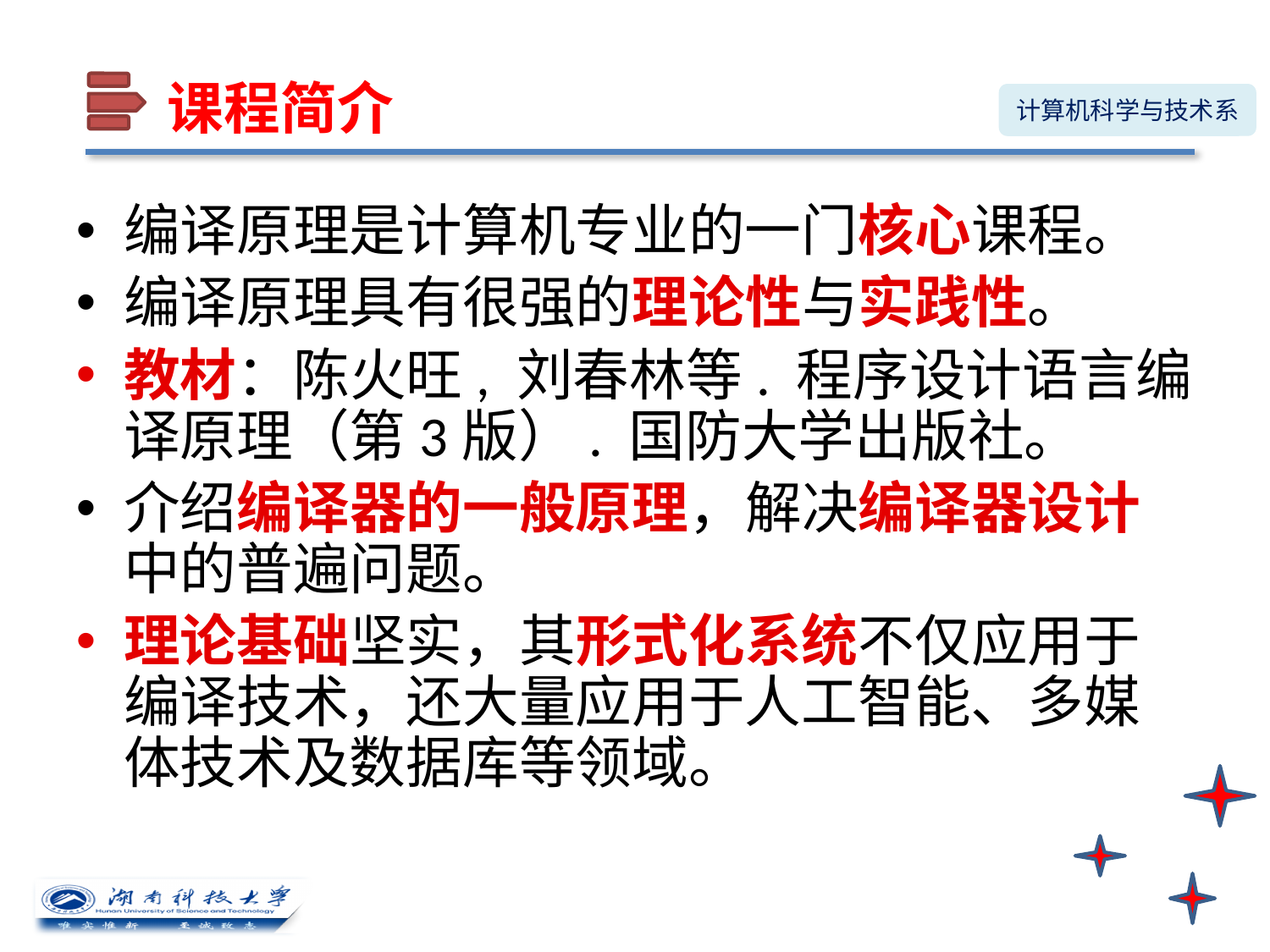

# 课程简介
编译原理是计算机专业的一门核心课程。
编译原理具有很强的理论性与实践性。
教材：陈火旺, 刘春林等. 程序设计语言编译原理（第3版）. 国防大学出版社。
介绍编译器的一般原理，解决编译器设计中的普遍问题。
理论基础坚实，其形式化系统不仅应用于编译技术，还大量应用于人工智能、多媒体技术及数据库等领域。
3